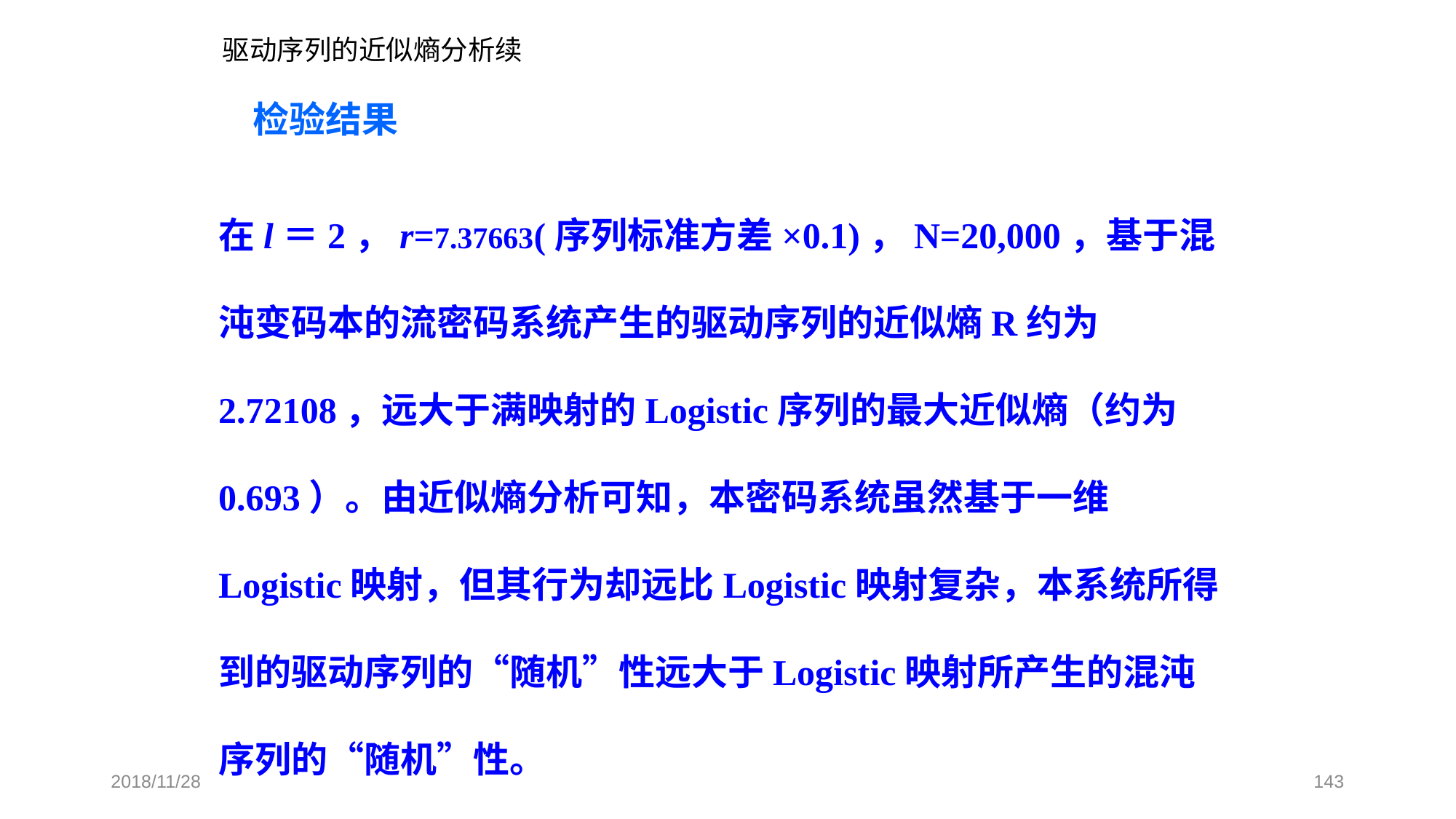

驱动序列的近似熵分析续
检验结果
在l＝2，r=7.37663(序列标准方差×0.1)，N=20,000，基于混沌变码本的流密码系统产生的驱动序列的近似熵R约为2.72108，远大于满映射的Logistic序列的最大近似熵（约为0.693）。由近似熵分析可知，本密码系统虽然基于一维Logistic映射，但其行为却远比Logistic映射复杂，本系统所得到的驱动序列的“随机”性远大于Logistic映射所产生的混沌序列的“随机”性。
2018/11/28
143